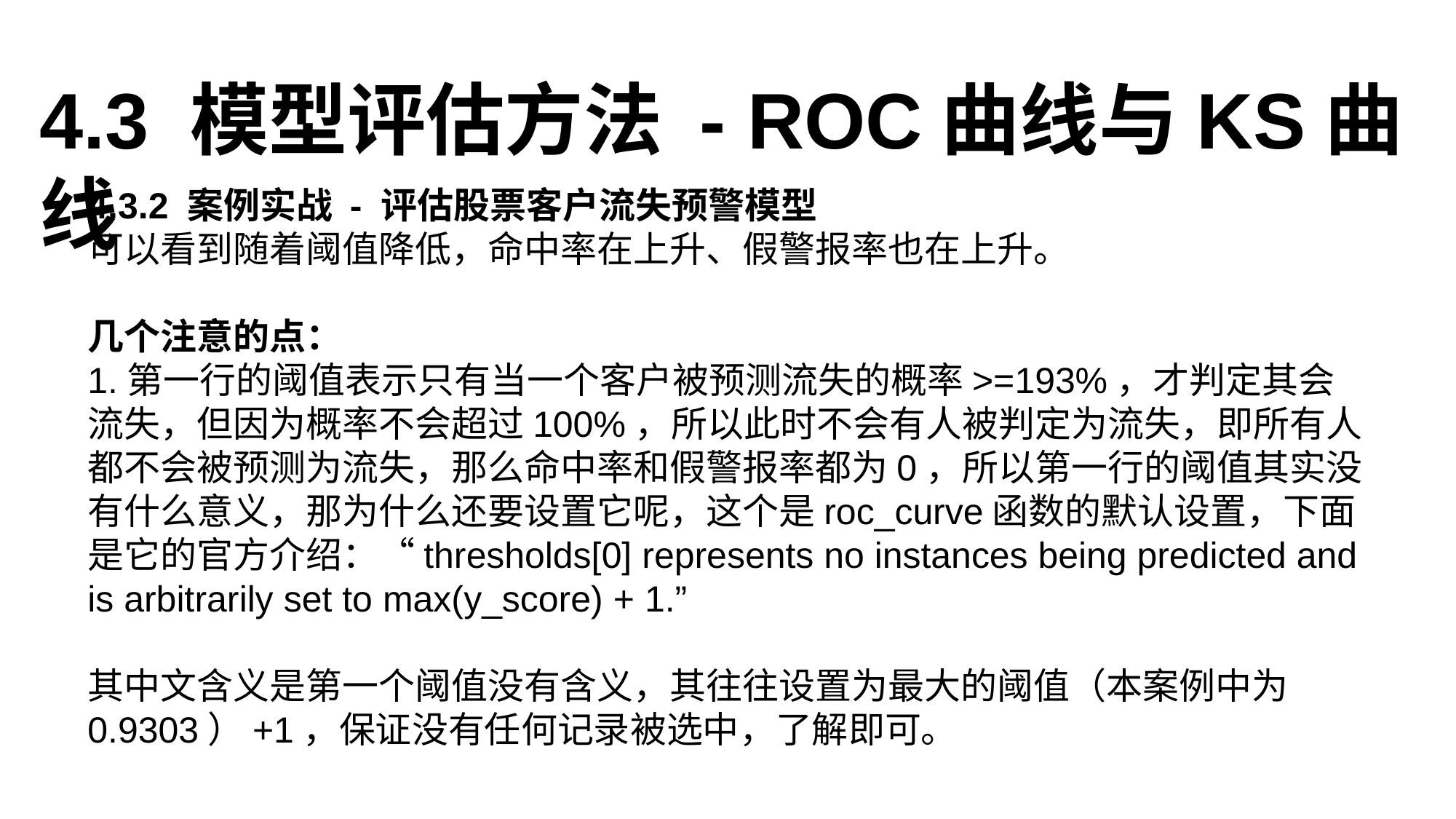

4.3 模型评估方法 - ROC曲线与KS曲线
4.3.2 案例实战 - 评估股票客户流失预警模型
可以看到随着阈值降低，命中率在上升、假警报率也在上升。

几个注意的点：
1.第一行的阈值表示只有当一个客户被预测流失的概率>=193%，才判定其会流失，但因为概率不会超过100%，所以此时不会有人被判定为流失，即所有人都不会被预测为流失，那么命中率和假警报率都为0，所以第一行的阈值其实没有什么意义，那为什么还要设置它呢，这个是roc_curve函数的默认设置，下面是它的官方介绍：“thresholds[0] represents no instances being predicted and is arbitrarily set to max(y_score) + 1.”

其中文含义是第一个阈值没有含义，其往往设置为最大的阈值（本案例中为0.9303）+1，保证没有任何记录被选中，了解即可。